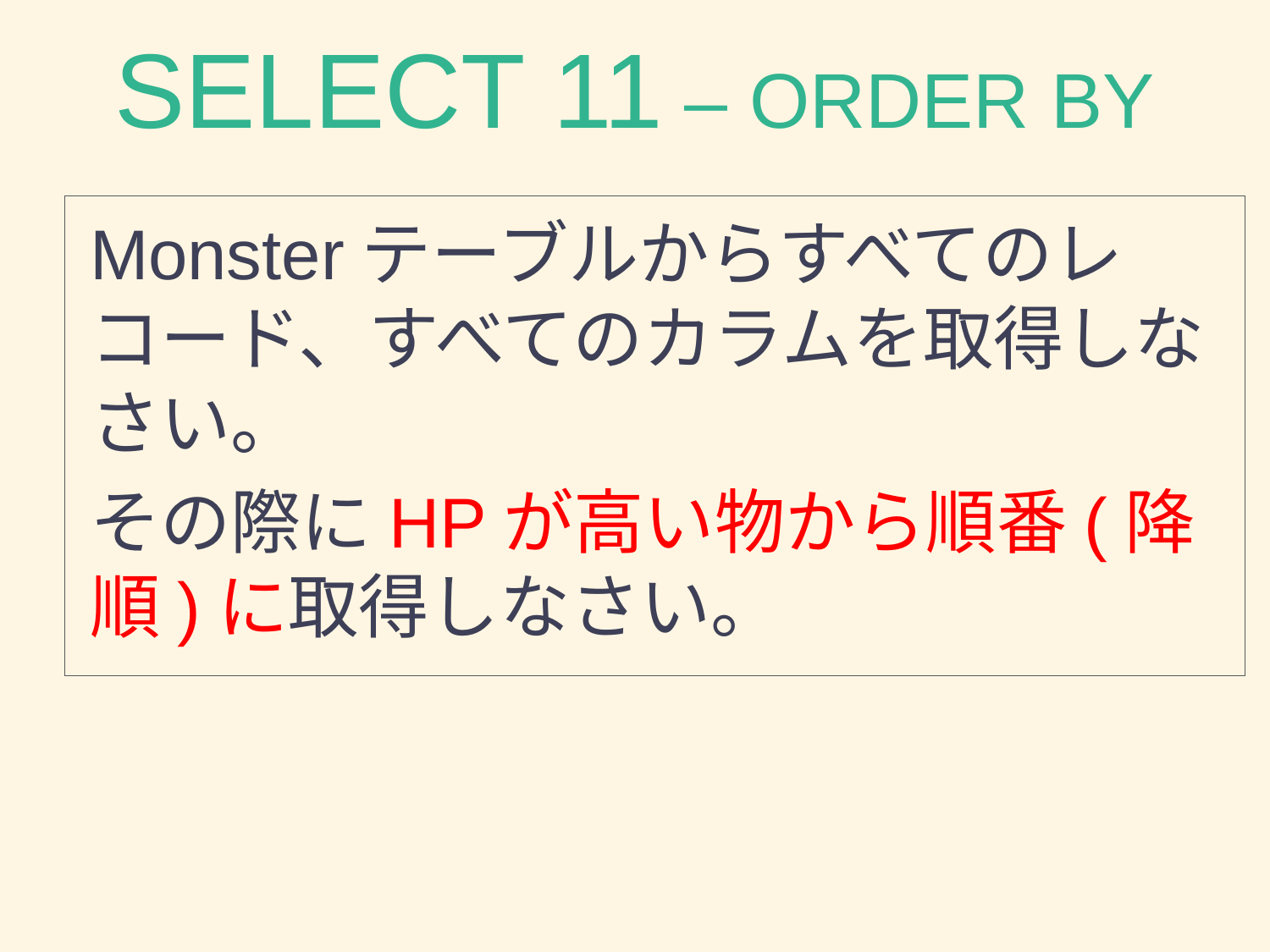

# SELECT 11 – ORDER BY
Monsterテーブルからすべてのレコード、すべてのカラムを取得しなさい。
その際にHPが高い物から順番(降順)に取得しなさい。